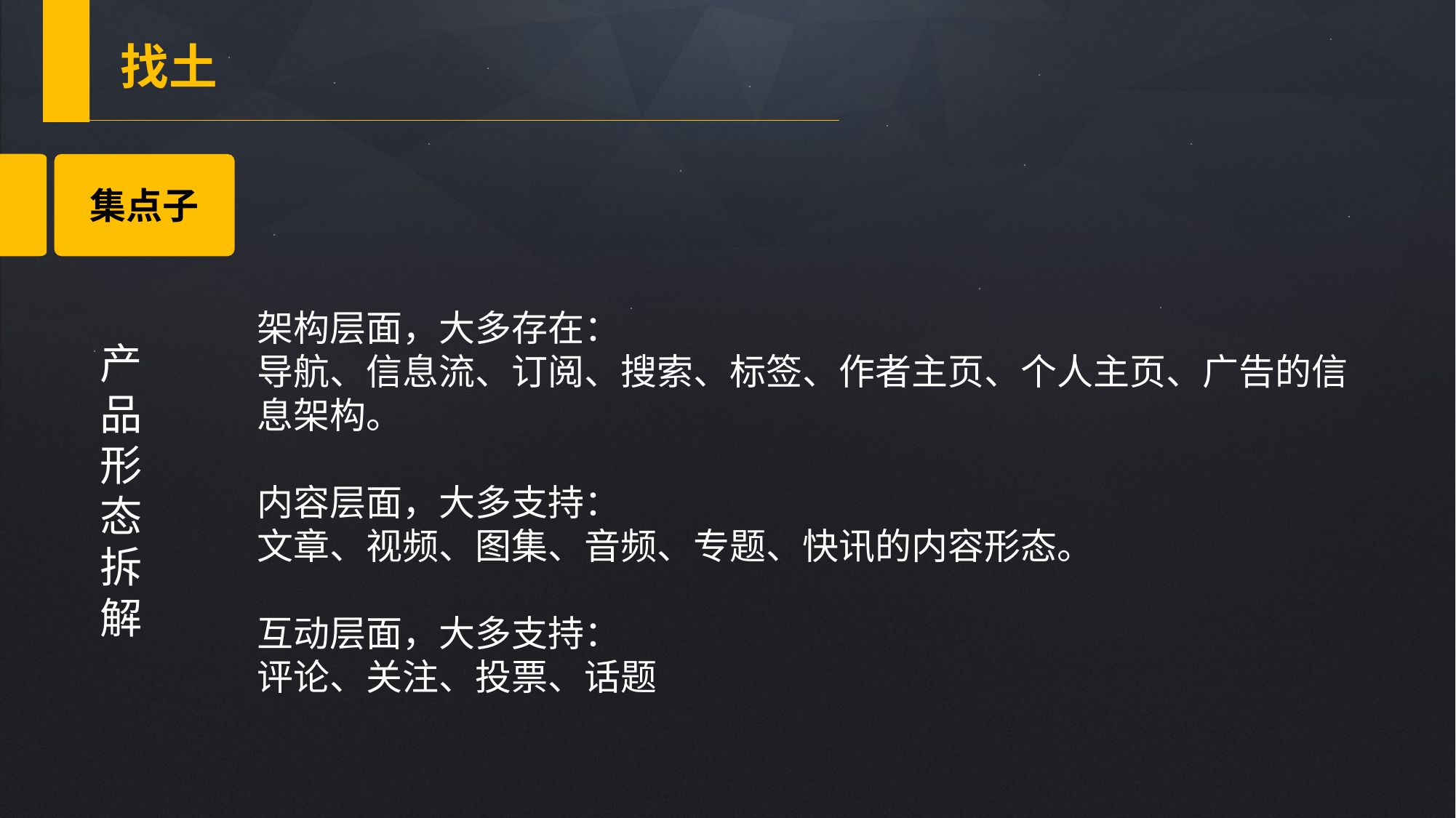

找土

集点子

架构层面，大多存在：
导航、信息流、订阅、搜索、标签、作者主页、个人主页、广告的信息架构。
内容层面，大多支持：
文章、视频、图集、音频、专题、快讯的内容形态。
互动层面，大多支持：
评论、关注、投票、话题
产品形态拆解